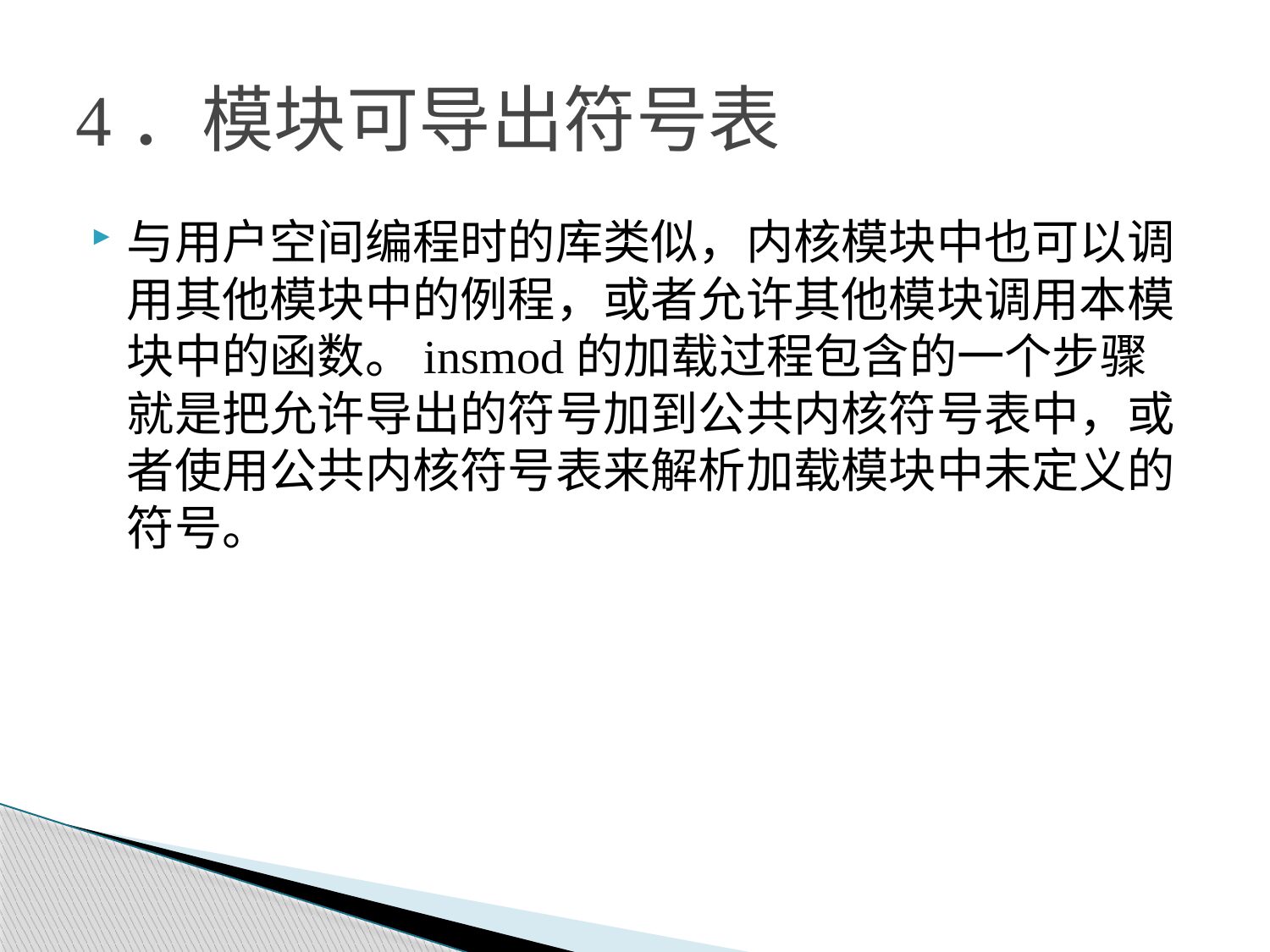

# 4．模块可导出符号表
与用户空间编程时的库类似，内核模块中也可以调用其他模块中的例程，或者允许其他模块调用本模块中的函数。insmod的加载过程包含的一个步骤就是把允许导出的符号加到公共内核符号表中，或者使用公共内核符号表来解析加载模块中未定义的符号。